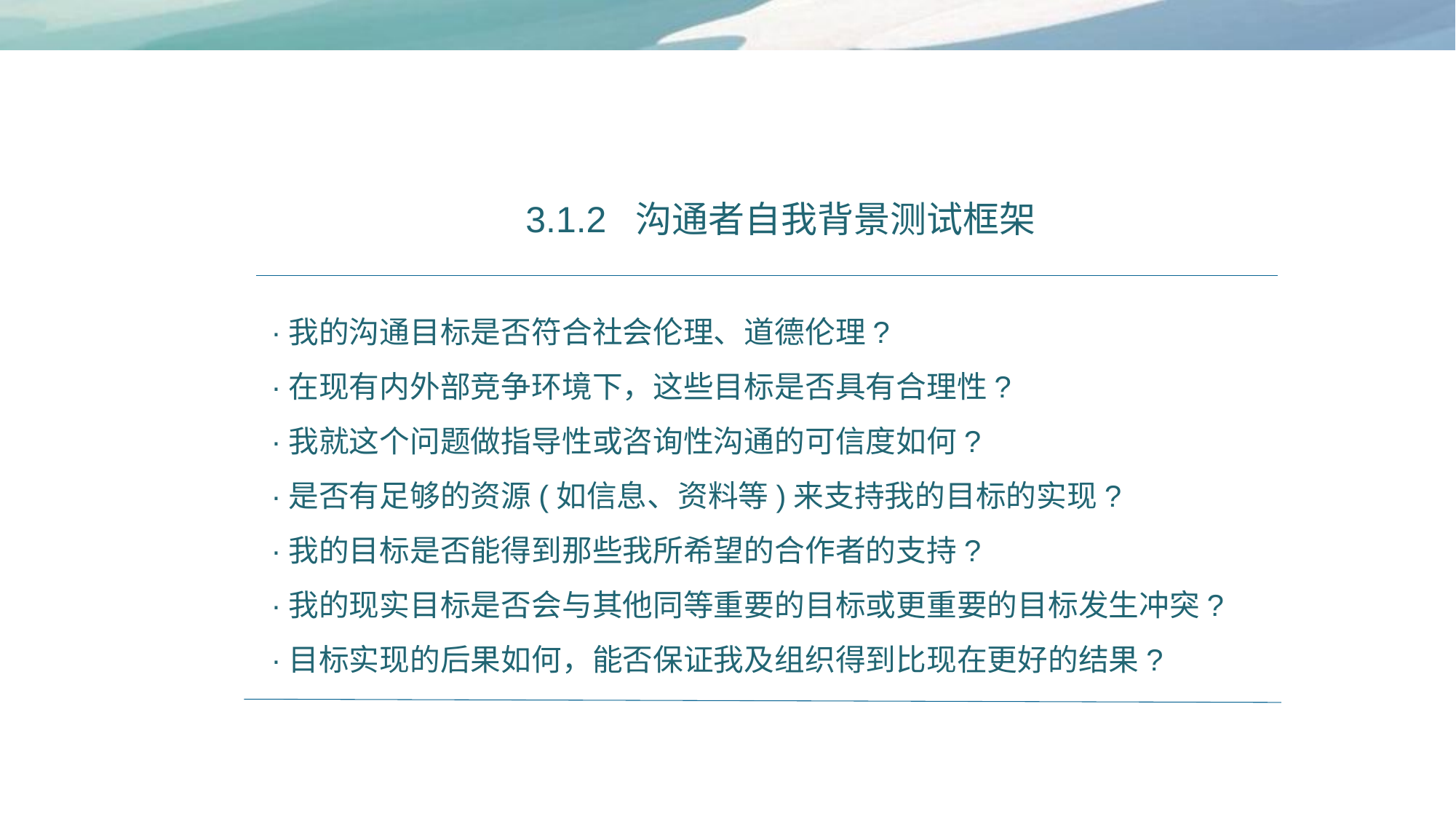

3.1.2  沟通者自我背景测试框架

·我的沟通目标是否符合社会伦理、道德伦理?
·在现有内外部竞争环境下，这些目标是否具有合理性?
·我就这个问题做指导性或咨询性沟通的可信度如何?
·是否有足够的资源(如信息、资料等)来支持我的目标的实现?
·我的目标是否能得到那些我所希望的合作者的支持?
·我的现实目标是否会与其他同等重要的目标或更重要的目标发生冲突?
·目标实现的后果如何，能否保证我及组织得到比现在更好的结果?